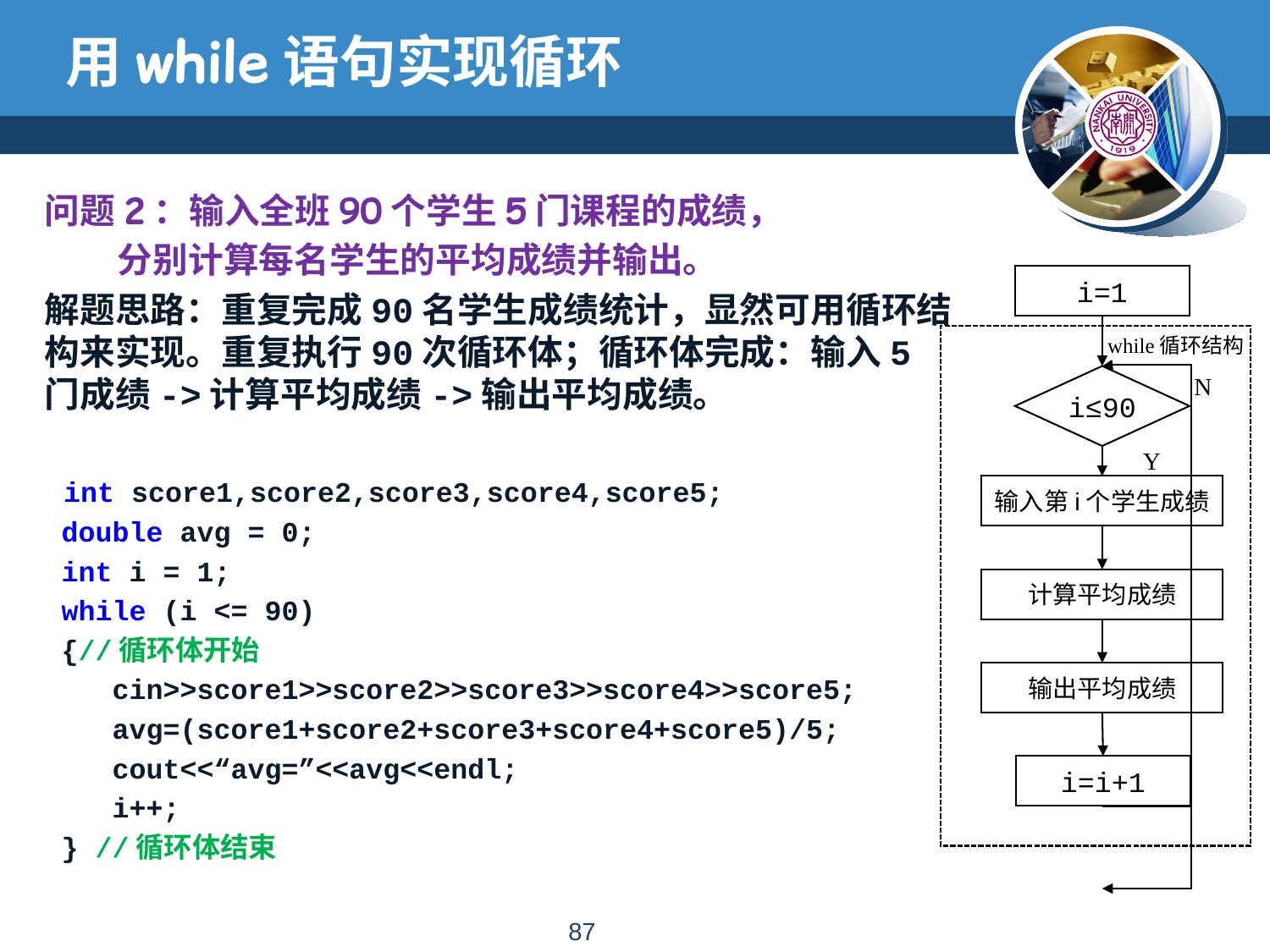

# 用while语句实现循环
问题2：输入全班90个学生5门课程的成绩，
        分别计算每名学生的平均成绩并输出。
解题思路：重复完成90名学生成绩统计，显然可用循环结构来实现。重复执行90次循环体；循环体完成：输入5门成绩->计算平均成绩->输出平均成绩。

 int score1,score2,score3,score4,score5;
 double avg = 0;
 int i = 1;
 while (i <= 90)
 {//循环体开始
    cin>>score1>>score2>>score3>>score4>>score5;
    avg=(score1+score2+score3+score4+score5)/5;
    cout<<“avg=”<<avg<<endl;
    i++;
 } //循环体结束

i=1
N
i≤90
Y
输入第i个学生成绩
计算平均成绩
输出平均成绩
i=i+1

while循环结构
87